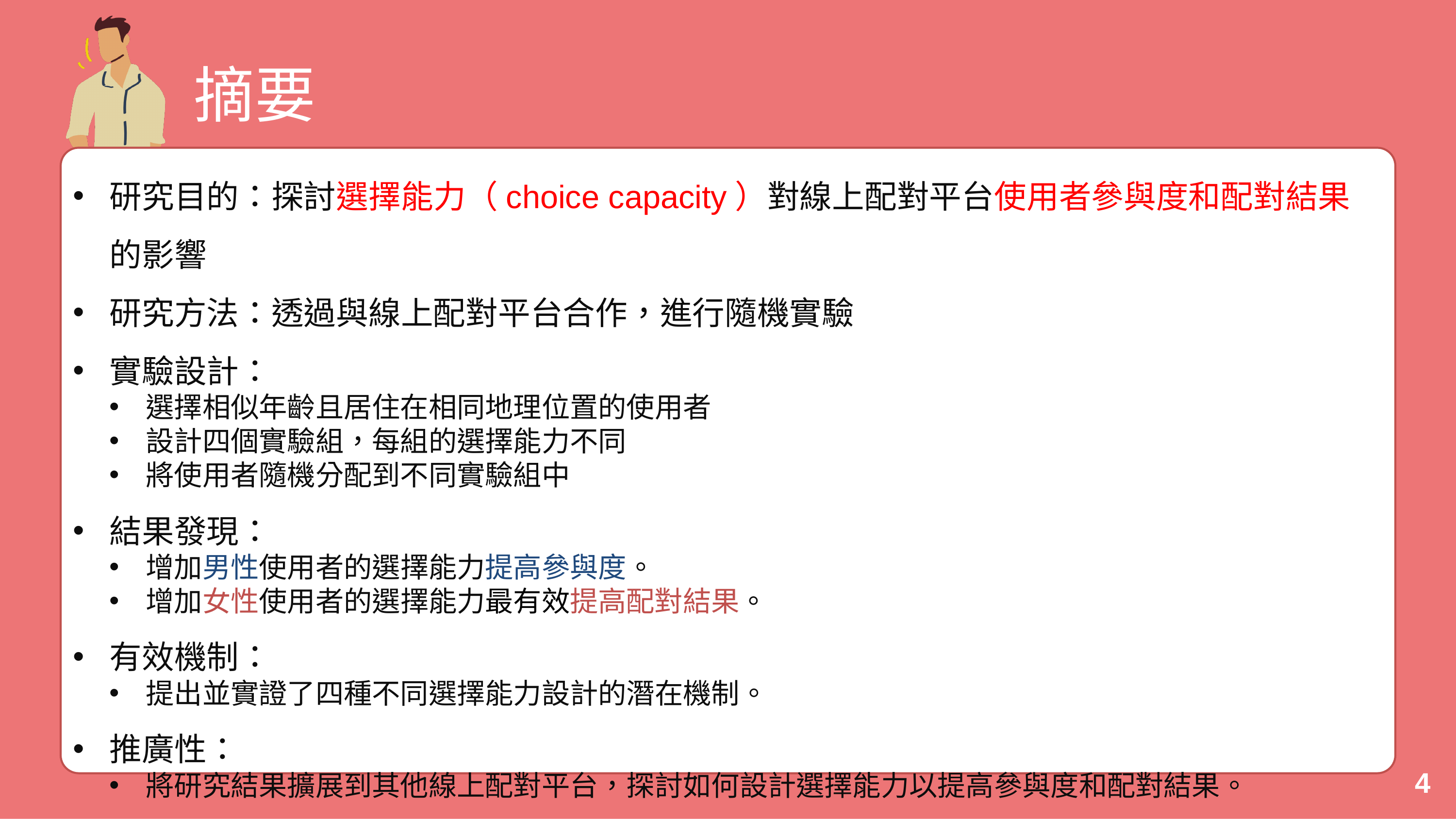

摘要
研究目的：探討選擇能力（choice capacity）對線上配對平台使用者參與度和配對結果的影響
研究方法：透過與線上配對平台合作，進行隨機實驗
實驗設計：
選擇相似年齡且居住在相同地理位置的使用者
設計四個實驗組，每組的選擇能力不同
將使用者隨機分配到不同實驗組中
結果發現：
增加男性使用者的選擇能力提高參與度。
增加女性使用者的選擇能力最有效提高配對結果。
有效機制：
提出並實證了四種不同選擇能力設計的潛在機制。
推廣性：
將研究結果擴展到其他線上配對平台，探討如何設計選擇能力以提高參與度和配對結果。

4